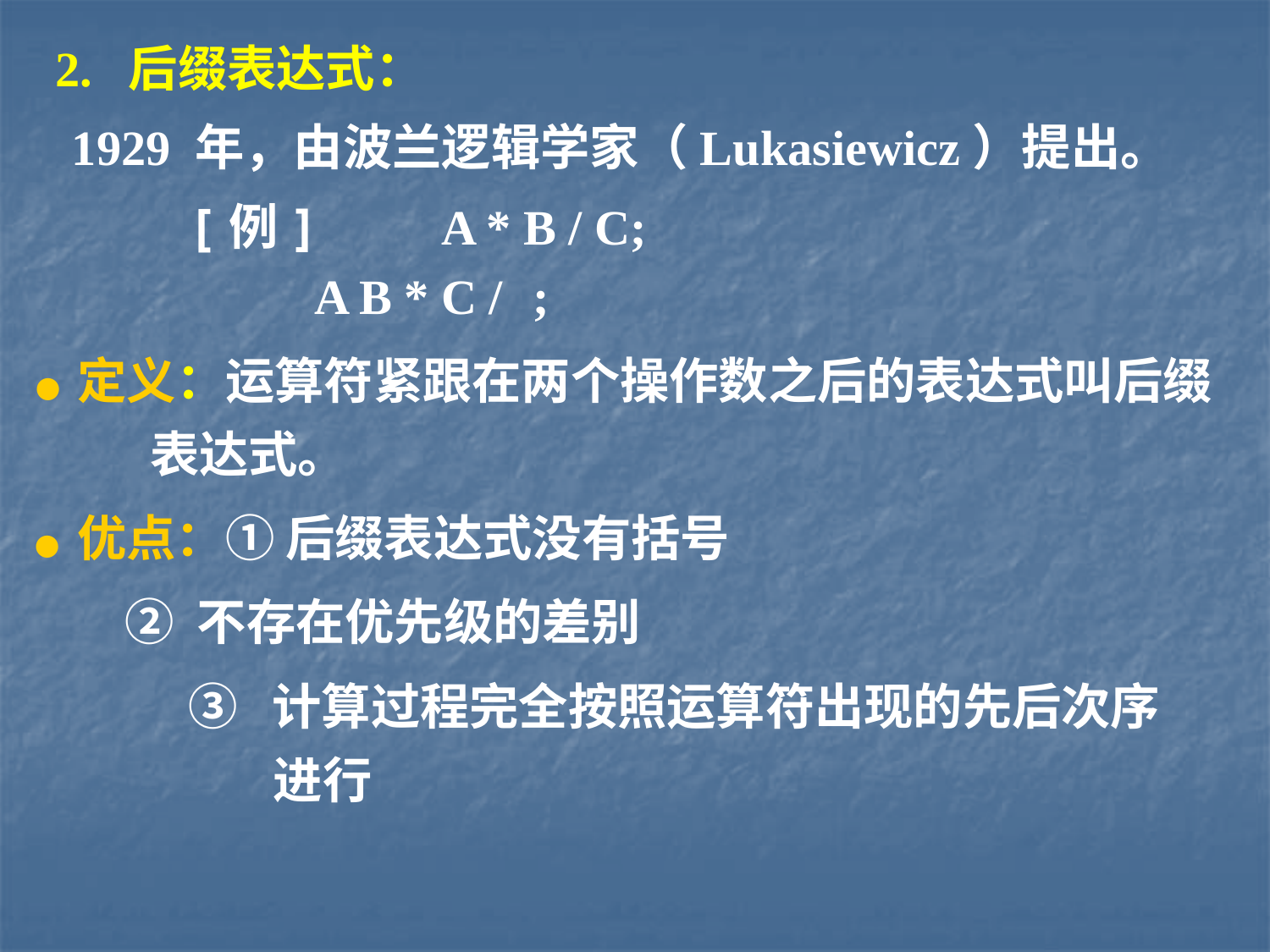

2.  后缀表达式：
  1929 年，由波兰逻辑学家（Lukasiewicz）提出。
		[例]	A * B / C;
			A B * C / ;
    ●  定义：运算符紧跟在两个操作数之后的表达式叫后缀
        表达式。
  ●  优点：① 后缀表达式没有括号
          ② 不存在优先级的差别
                ③  计算过程完全按照运算符出现的先后次序
                   进行